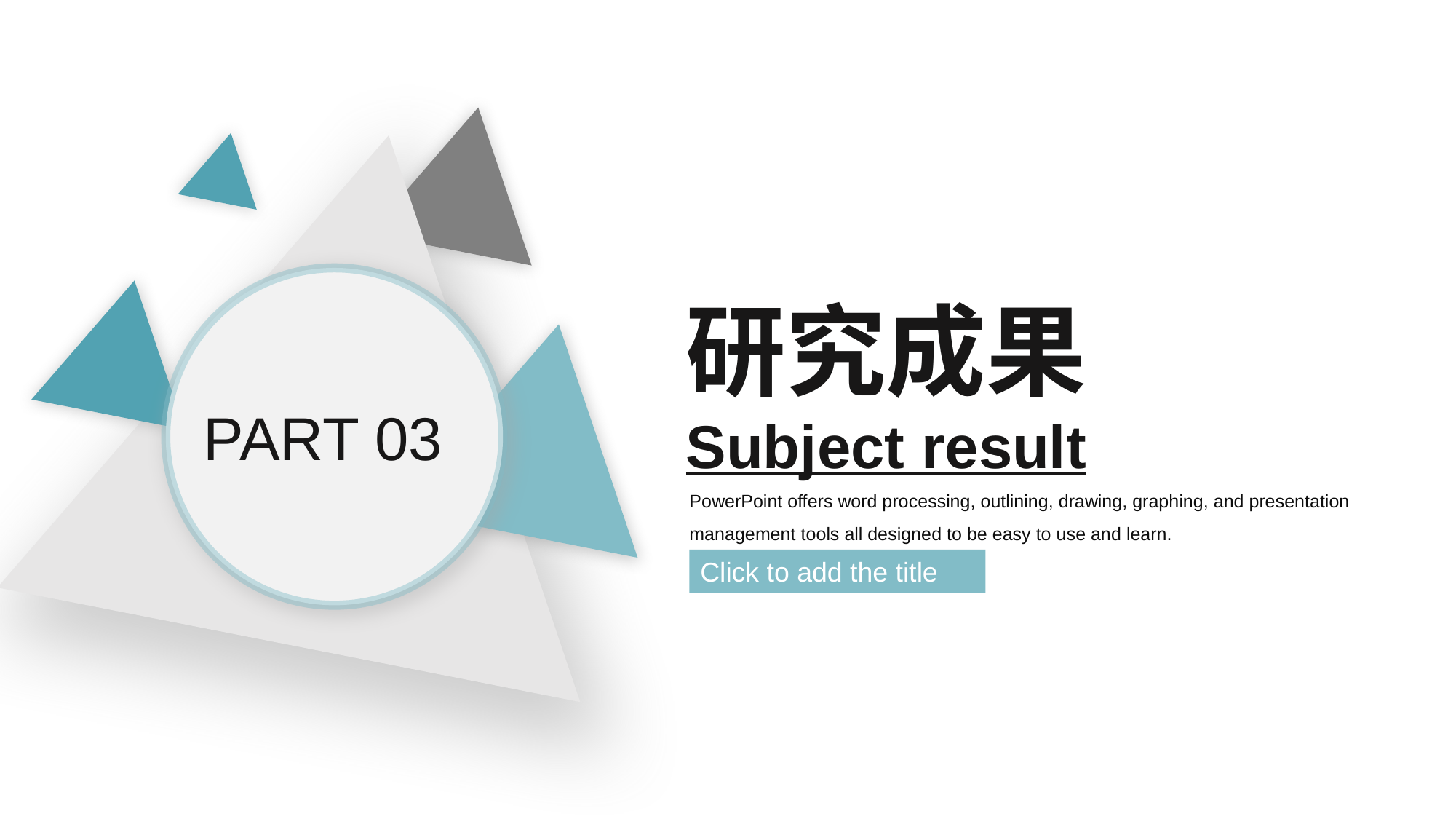

研究成果
Subject result
PART 03
PowerPoint offers word processing, outlining, drawing, graphing, and presentation management tools all designed to be easy to use and learn.
Click to add the title